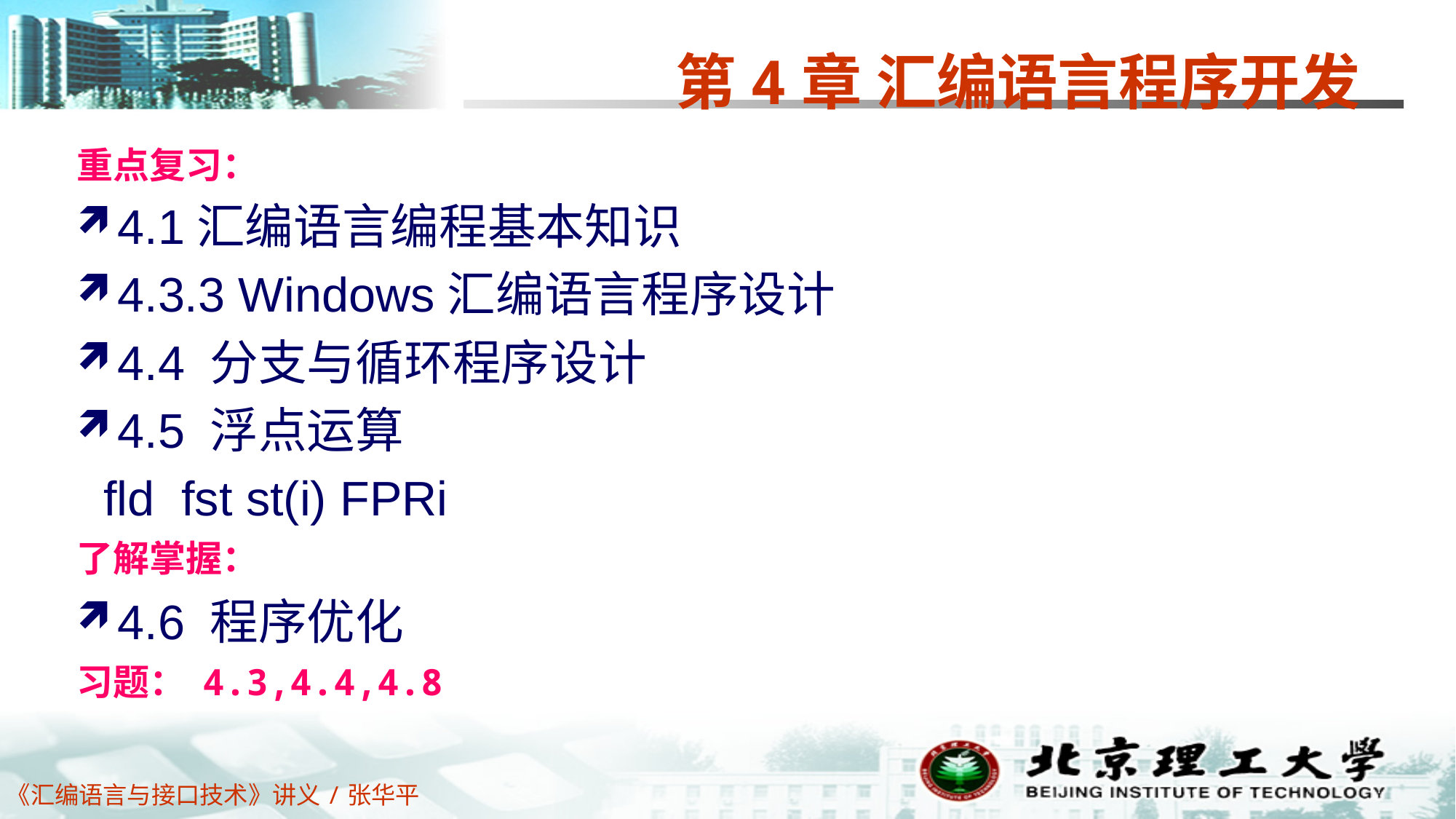

# 第4章 汇编语言程序开发
重点复习：
4.1汇编语言编程基本知识
4.3.3 Windows汇编语言程序设计
4.4 分支与循环程序设计
4.5 浮点运算
  fld  fst st(i) FPRi
了解掌握：
4.6 程序优化
习题： 4.3,4.4,4.8